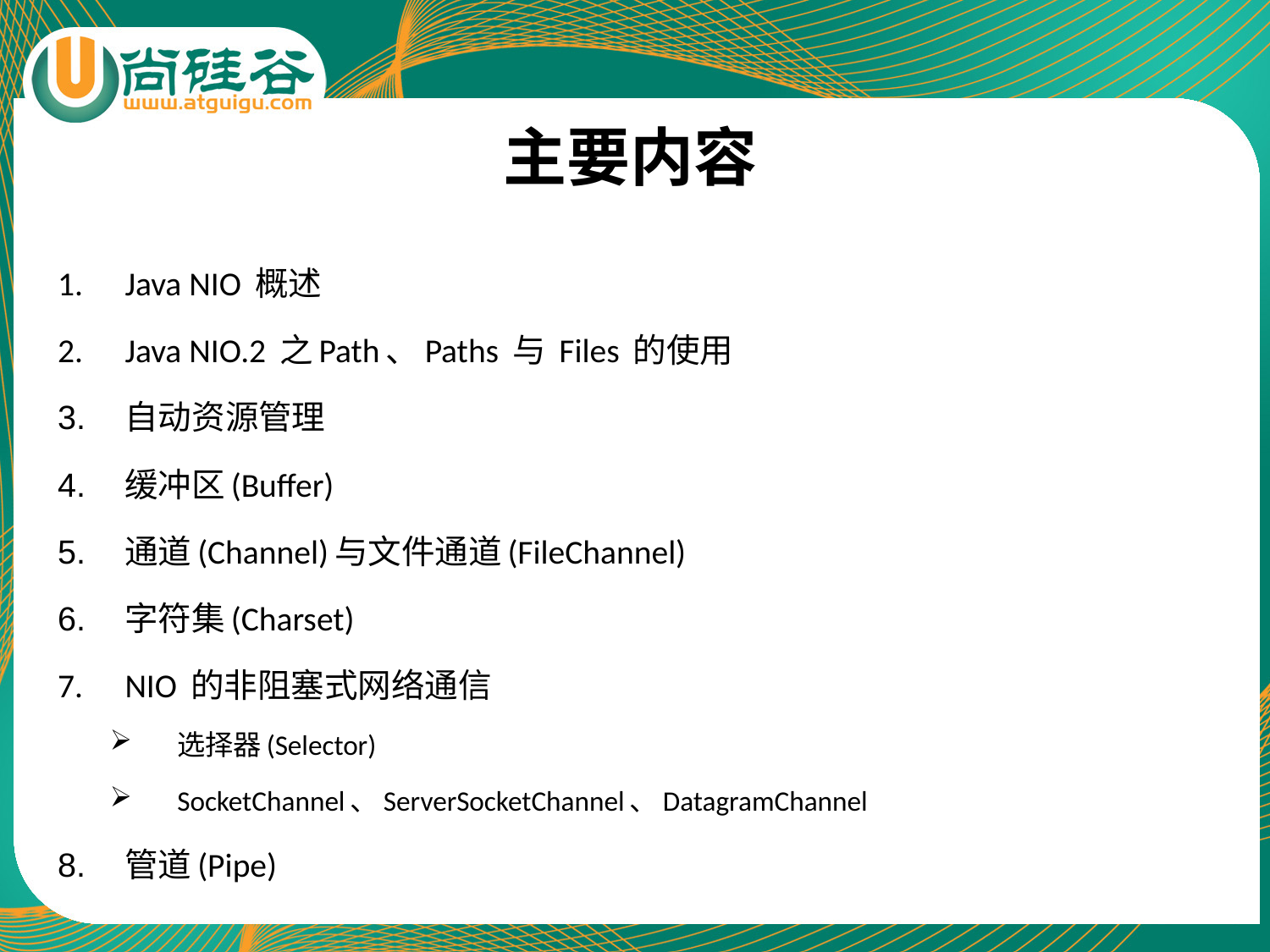

# 主要内容
Java NIO 概述
Java NIO.2 之Path、Paths 与 Files 的使用
自动资源管理
缓冲区(Buffer)
通道(Channel)与文件通道(FileChannel)
字符集(Charset)
NIO 的非阻塞式网络通信
选择器(Selector)
SocketChannel、ServerSocketChannel、DatagramChannel
管道(Pipe)